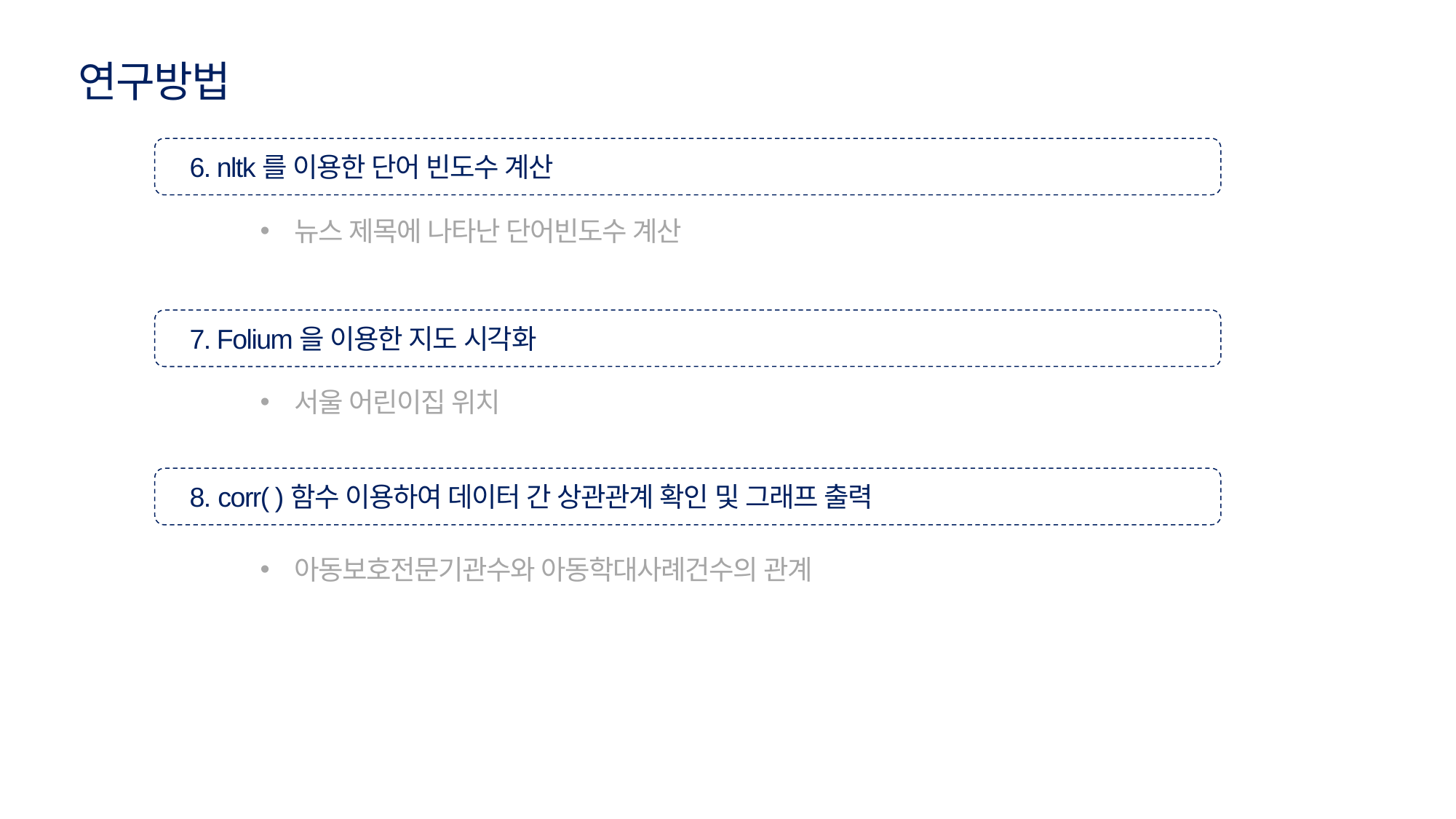

연구방법

6. nltk를 이용한 단어 빈도수 계산
뉴스 제목에 나타난 단어빈도수 계산

7. Folium을 이용한 지도 시각화
서울 어린이집 위치

8. corr( )함수 이용하여 데이터 간 상관관계 확인 및 그래프 출력
아동보호전문기관수와 아동학대사례건수의 관계